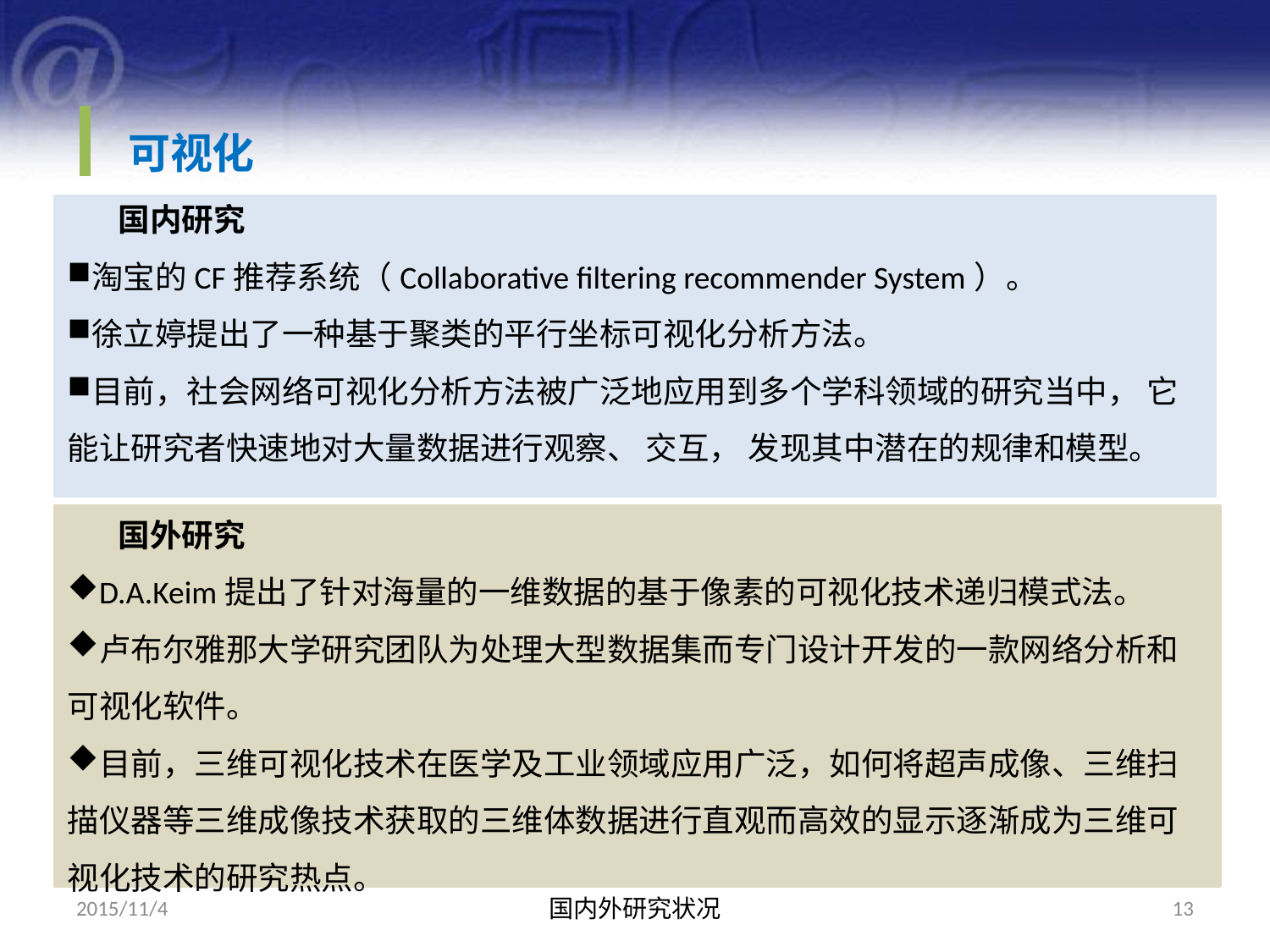

可视化

      国内研究
淘宝的CF推荐系统（Collaborative filtering recommender System）。
徐立婷提出了一种基于聚类的平行坐标可视化分析方法。
目前，社会网络可视化分析方法被广泛地应用到多个学科领域的研究当中， 它能让研究者快速地对大量数据进行观察、 交互， 发现其中潜在的规律和模型。

      国外研究
D.A.Keim提出了针对海量的一维数据的基于像素的可视化技术递归模式法。
卢布尔雅那大学研究团队为处理大型数据集而专门设计开发的一款网络分析和可视化软件。
目前，三维可视化技术在医学及工业领域应用广泛，如何将超声成像、三维扫描仪器等三维成像技术获取的三维体数据进行直观而高效的显示逐渐成为三维可视化技术的研究热点。
2015/11/4
国内外研究状况
13